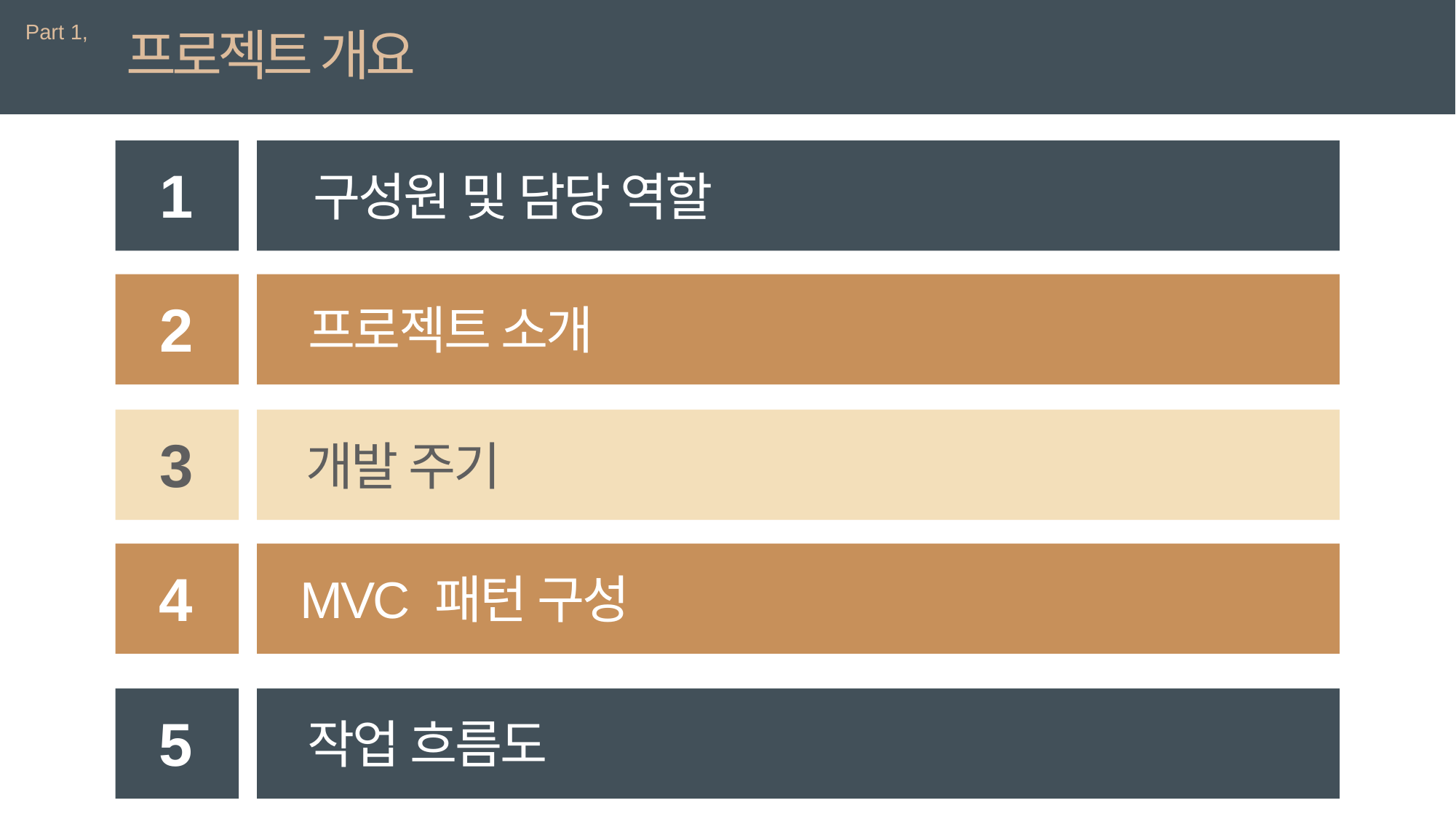

Part 1,
프로젝트 개요

1
구성원 및 담당 역할

2
프로젝트 소개

3
개발 주기

4
MVC 패턴 구성

5
작업 흐름도